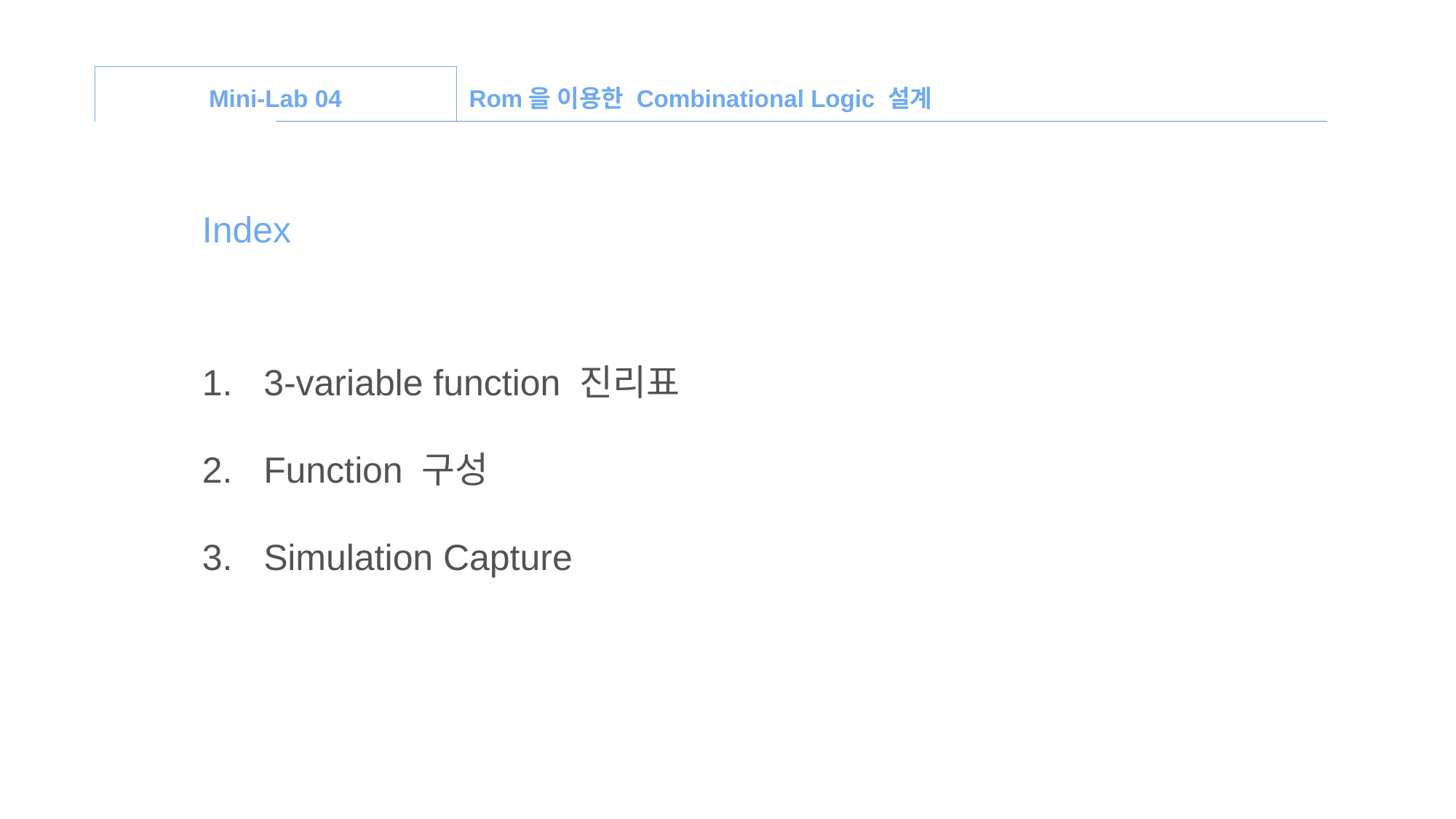

Mini-Lab 04
Rom을 이용한 Combinational Logic 설계
Index

3-variable function 진리표
Function 구성
Simulation Capture